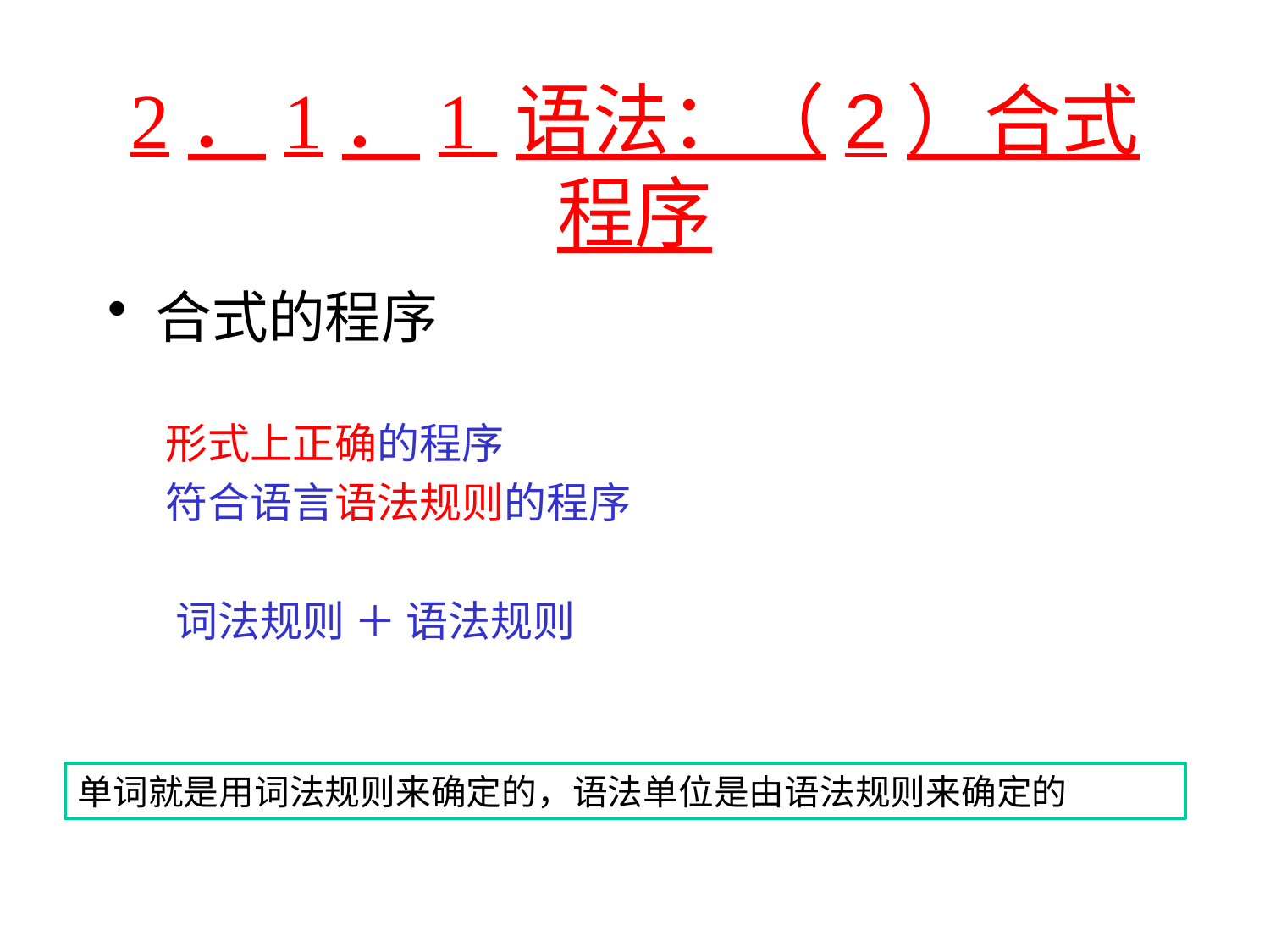

# 2．1．1 语法：（2）合式程序
合式的程序

     形式上正确的程序
     符合语言语法规则的程序

      词法规则 ＋ 语法规则
单词就是用词法规则来确定的，语法单位是由语法规则来确定的